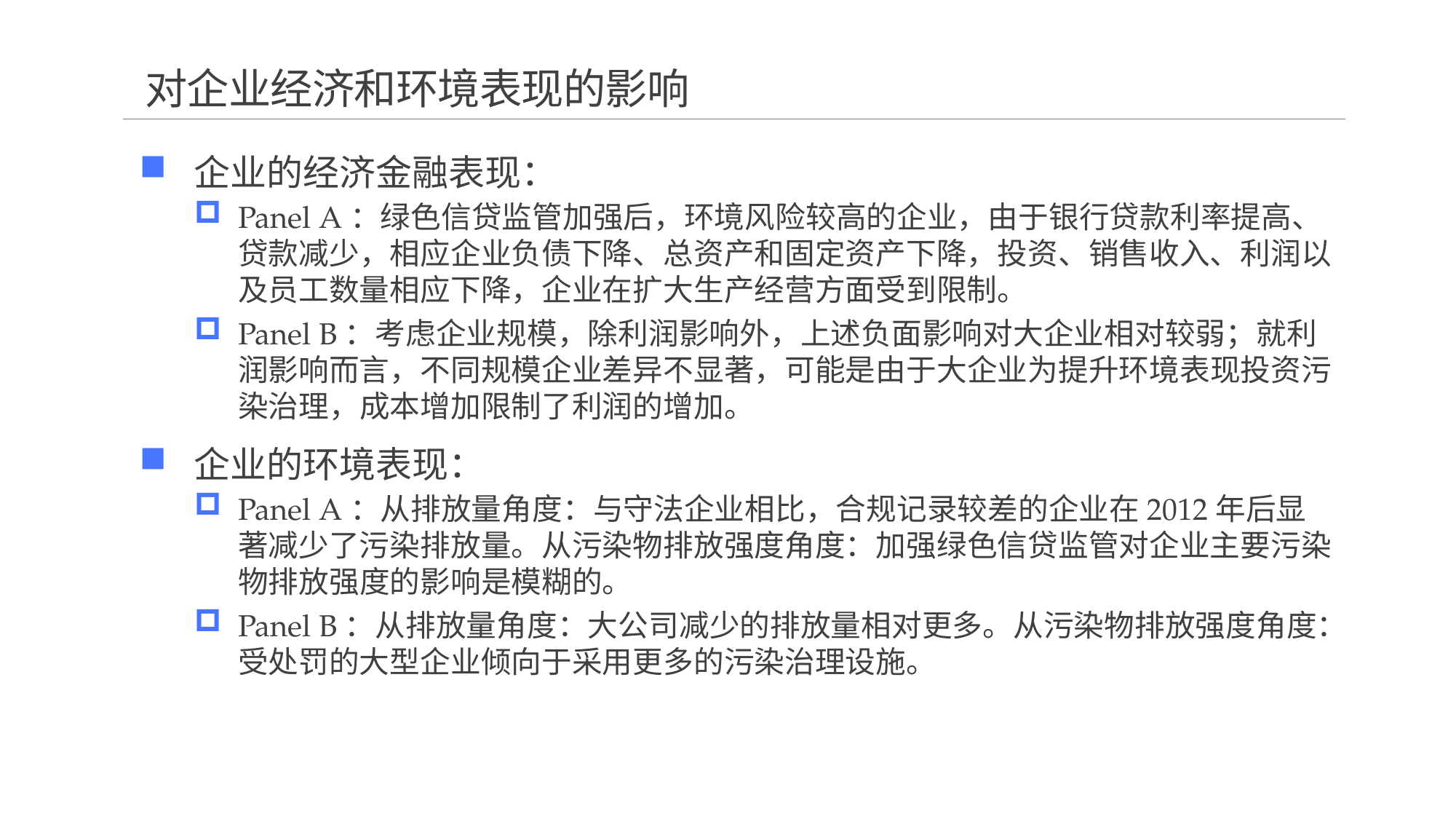

# 对企业经济和环境表现的影响
企业的经济金融表现：
Panel A：绿色信贷监管加强后，环境风险较高的企业，由于银行贷款利率提高、贷款减少，相应企业负债下降、总资产和固定资产下降，投资、销售收入、利润以及员工数量相应下降，企业在扩大生产经营方面受到限制。
Panel B：考虑企业规模，除利润影响外，上述负面影响对大企业相对较弱；就利润影响而言，不同规模企业差异不显著，可能是由于大企业为提升环境表现投资污染治理，成本增加限制了利润的增加。
企业的环境表现：
Panel A：从排放量角度：与守法企业相比，合规记录较差的企业在2012年后显著减少了污染排放量。从污染物排放强度角度：加强绿色信贷监管对企业主要污染物排放强度的影响是模糊的。
Panel B：从排放量角度：大公司减少的排放量相对更多。从污染物排放强度角度：受处罚的大型企业倾向于采用更多的污染治理设施。